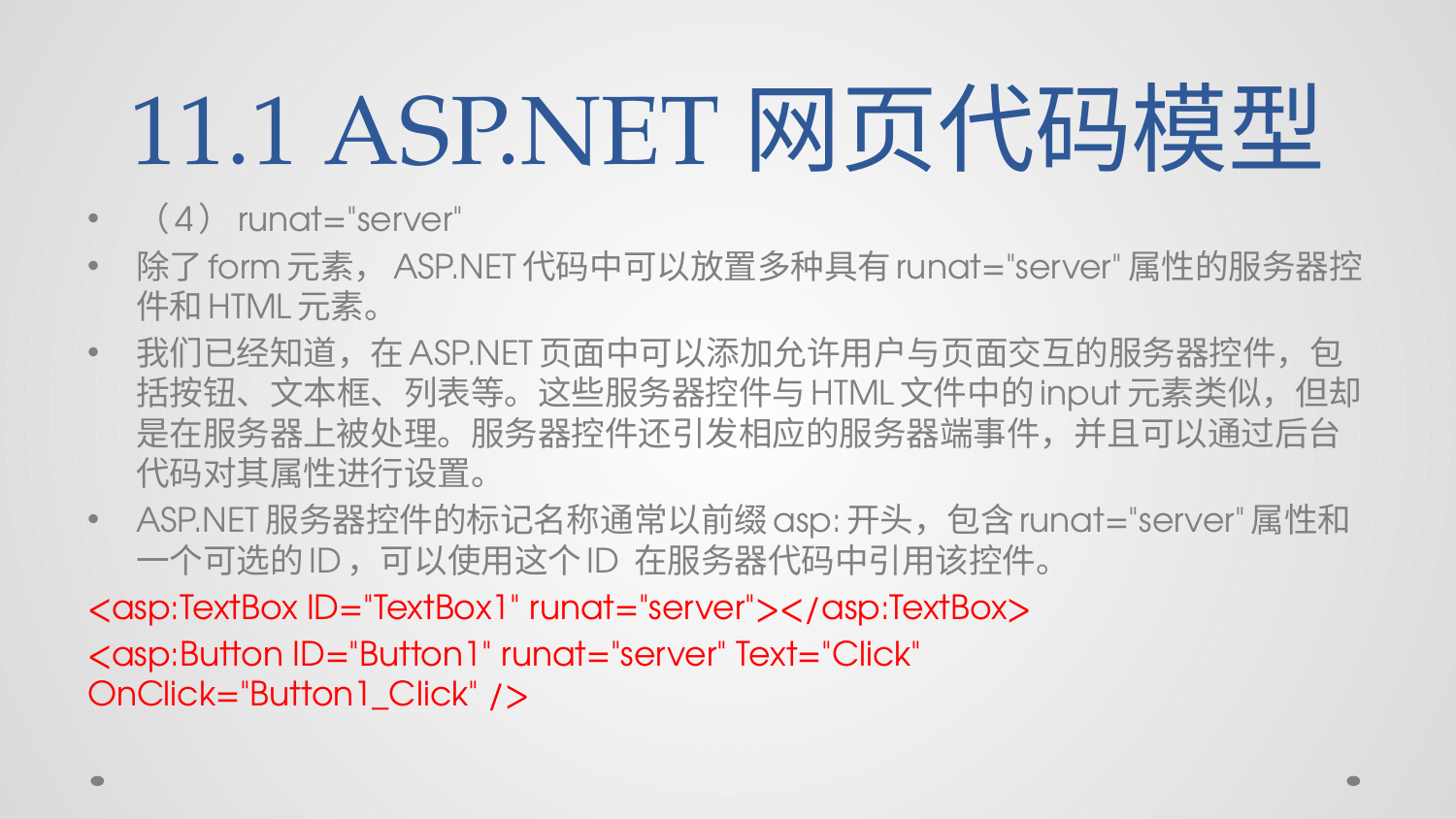

# 11.1 ASP.NET网页代码模型
（4）runat="server"
除了form元素，ASP.NET代码中可以放置多种具有runat="server"属性的服务器控件和HTML元素。
我们已经知道，在ASP.NET页面中可以添加允许用户与页面交互的服务器控件，包括按钮、文本框、列表等。这些服务器控件与HTML文件中的input元素类似，但却是在服务器上被处理。服务器控件还引发相应的服务器端事件，并且可以通过后台代码对其属性进行设置。
ASP.NET服务器控件的标记名称通常以前缀asp:开头，包含runat="server"属性和一个可选的ID，可以使用这个ID 在服务器代码中引用该控件。
<asp:TextBox ID="TextBox1" runat="server"></asp:TextBox>
<asp:Button ID="Button1" runat="server" Text="Click" OnClick="Button1_Click" />